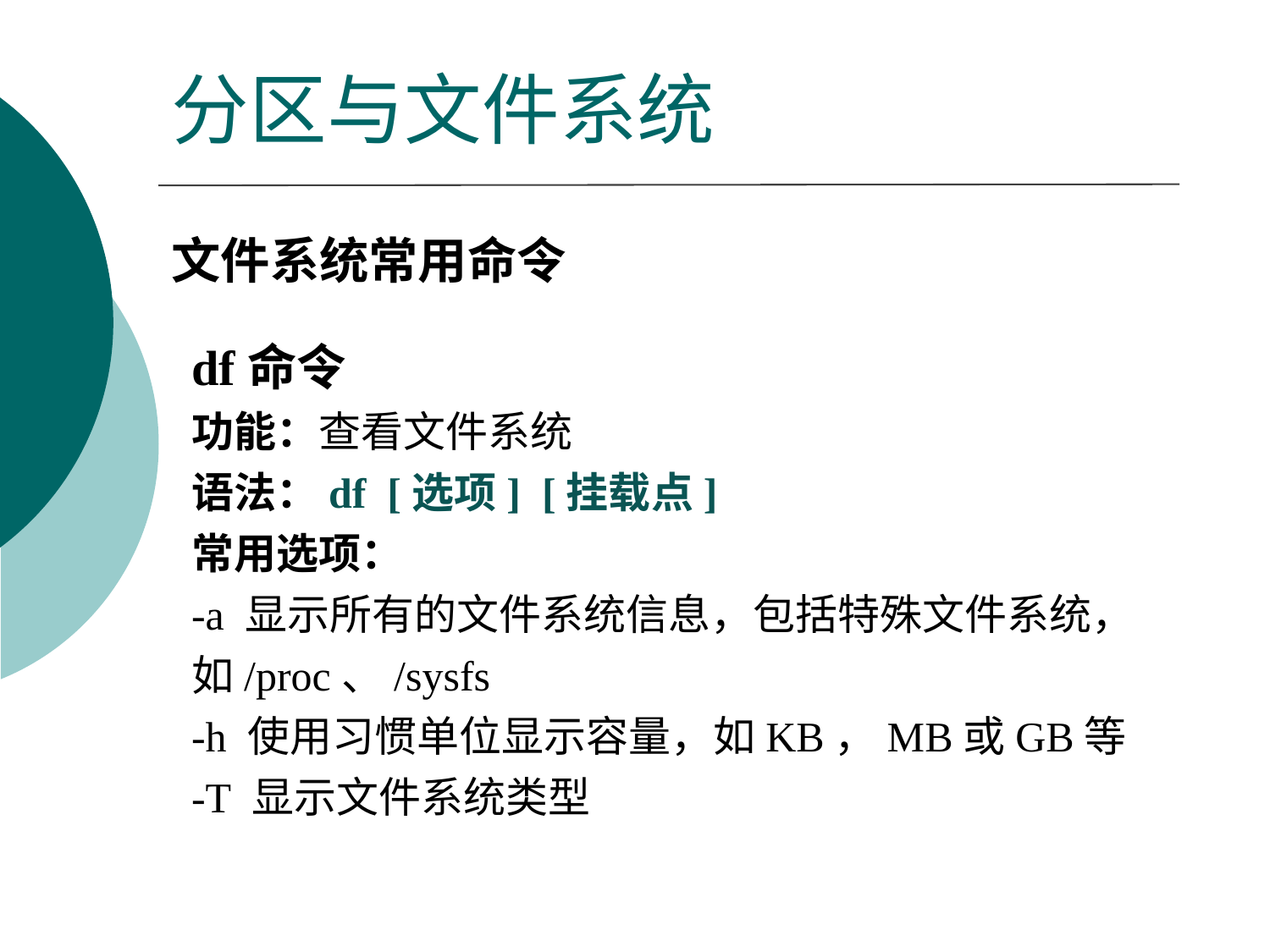

分区与文件系统
文件系统常用命令
df命令
功能：查看文件系统
语法：df  [选项]  [挂载点]
常用选项：
-a 显示所有的文件系统信息，包括特殊文件系统，如/proc、/sysfs
-h 使用习惯单位显示容量，如KB，MB或GB等
-T 显示文件系统类型